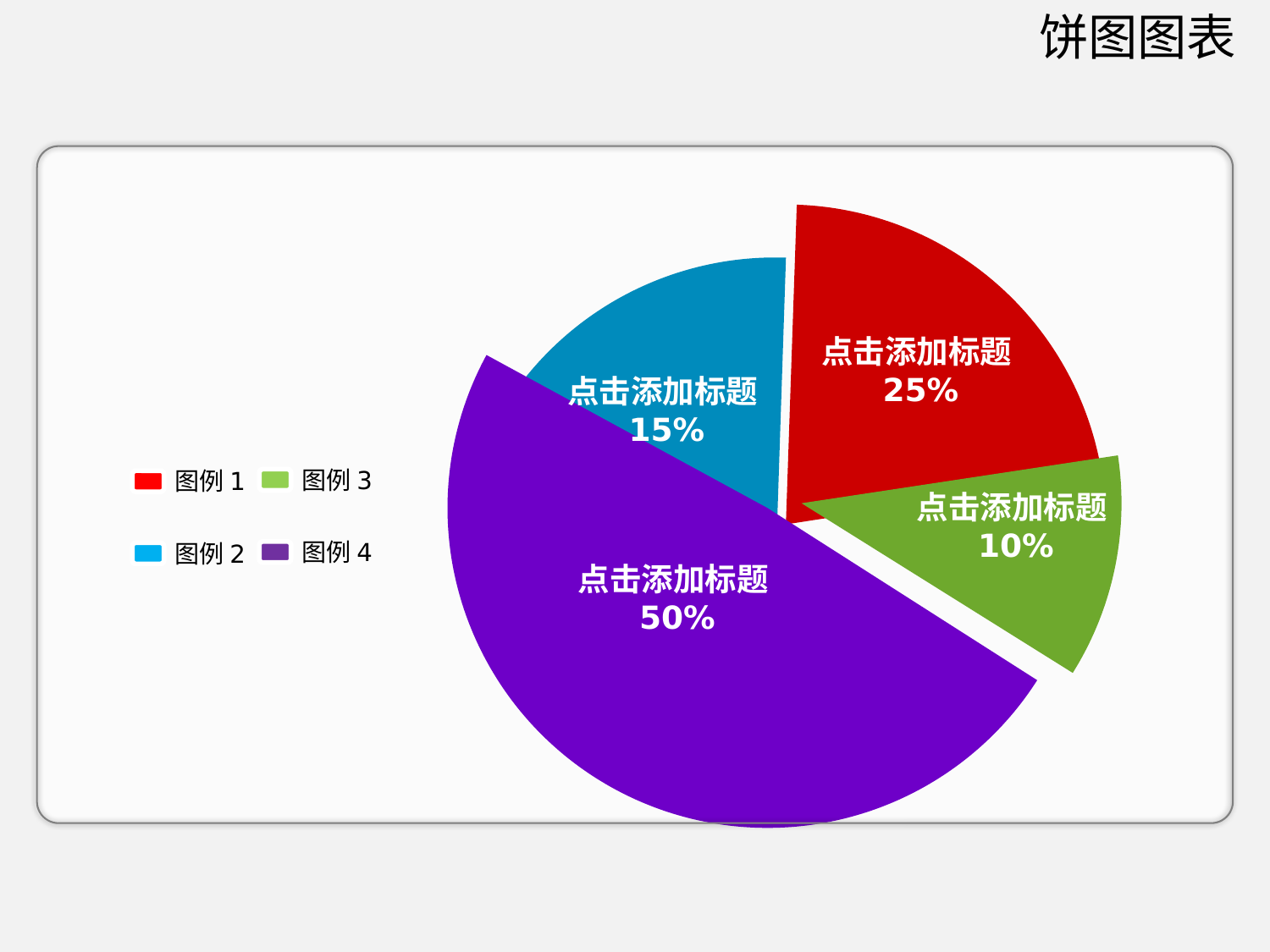

饼图图表

点击添加标题25%
点击添加标题15%
图例3

图例1

点击添加标题10%
图例4

图例2

点击添加标题50%